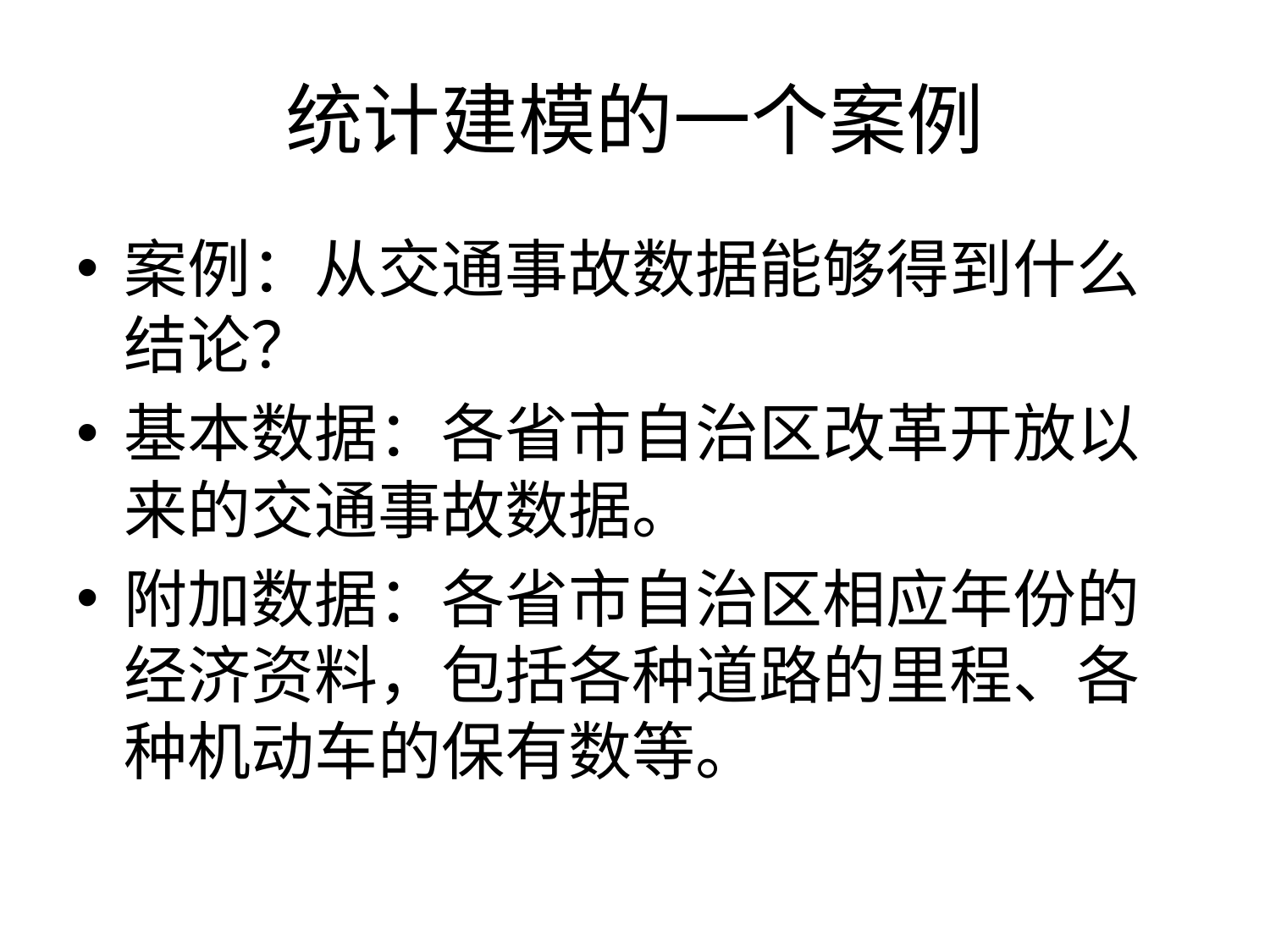

# 统计建模的一个案例
案例：从交通事故数据能够得到什么结论？
基本数据：各省市自治区改革开放以来的交通事故数据。
附加数据：各省市自治区相应年份的经济资料，包括各种道路的里程、各种机动车的保有数等。